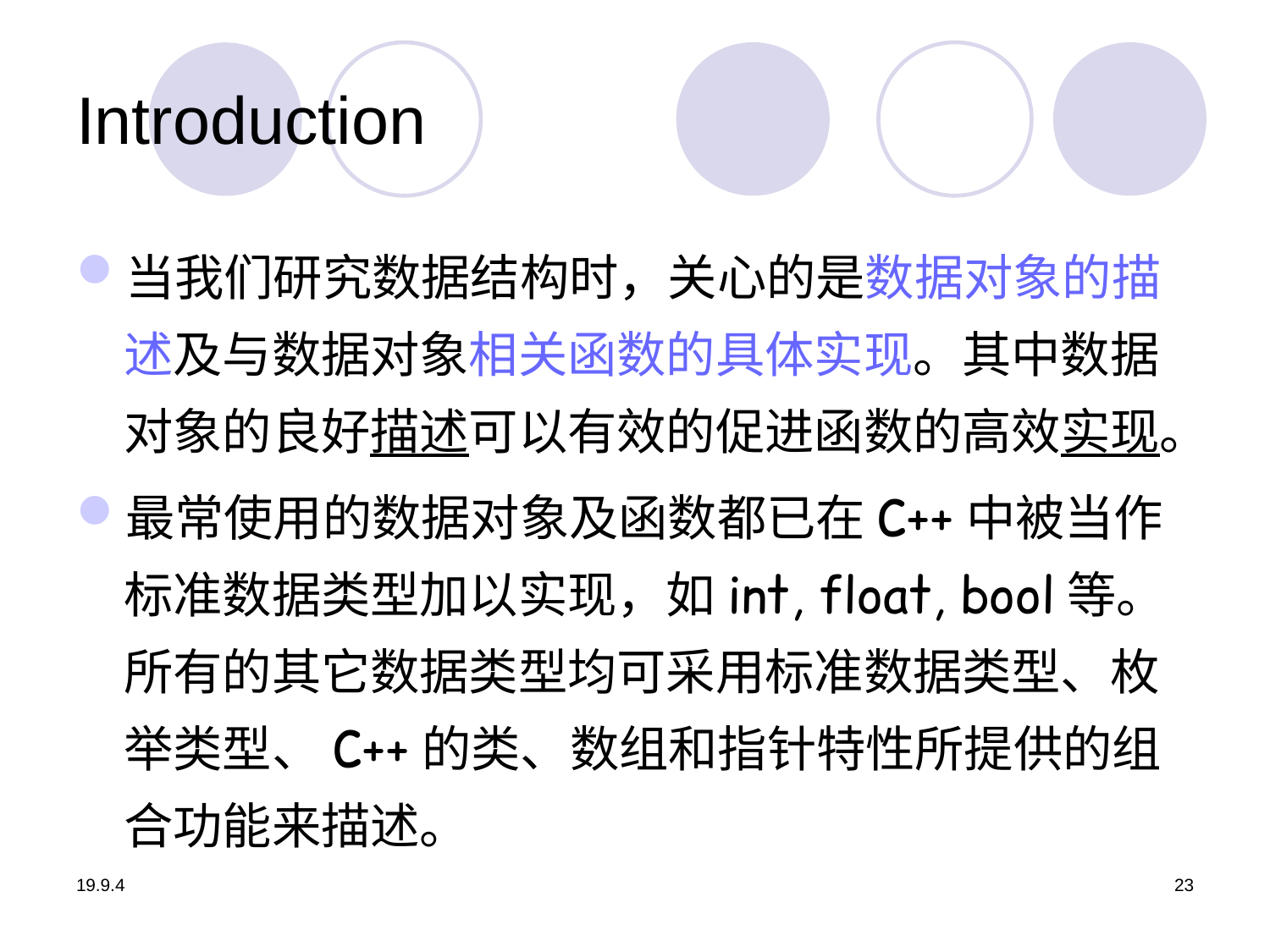

# Introduction
当我们研究数据结构时，关心的是数据对象的描述及与数据对象相关函数的具体实现。其中数据对象的良好描述可以有效的促进函数的高效实现。
最常使用的数据对象及函数都已在C++中被当作标准数据类型加以实现，如int, float, bool等。所有的其它数据类型均可采用标准数据类型、枚举类型、C++的类、数组和指针特性所提供的组合功能来描述。
19.9.4
23